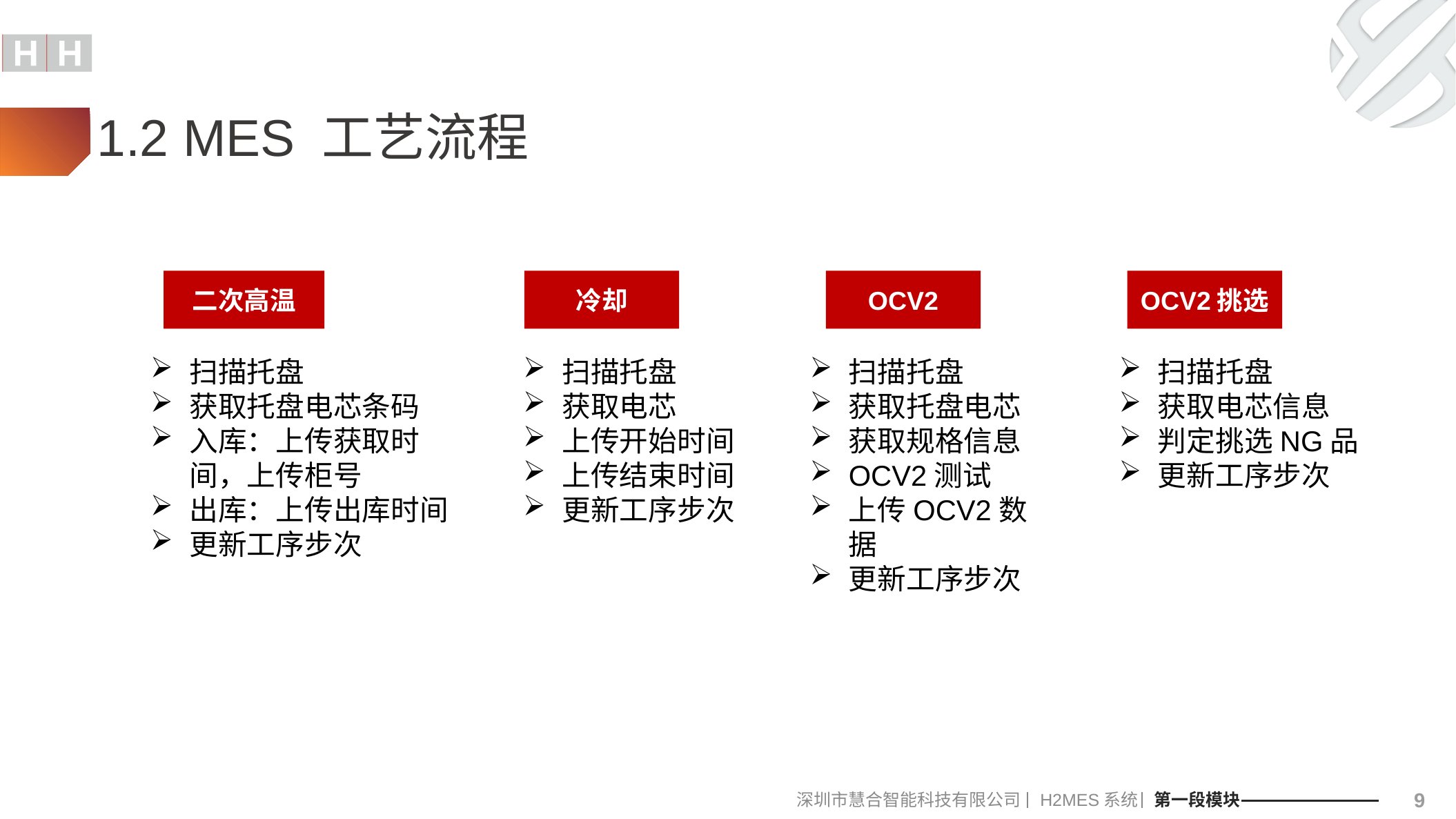

1.2 MES 工艺流程
OCV2挑选
OCV2
冷却
二次高温
扫描托盘
获取托盘电芯条码
入库：上传获取时间，上传柜号
出库：上传出库时间
更新工序步次
扫描托盘
获取电芯
上传开始时间
上传结束时间
更新工序步次
扫描托盘
获取托盘电芯
获取规格信息
OCV2测试
上传OCV2数据
更新工序步次
扫描托盘
获取电芯信息
判定挑选NG品
更新工序步次
9